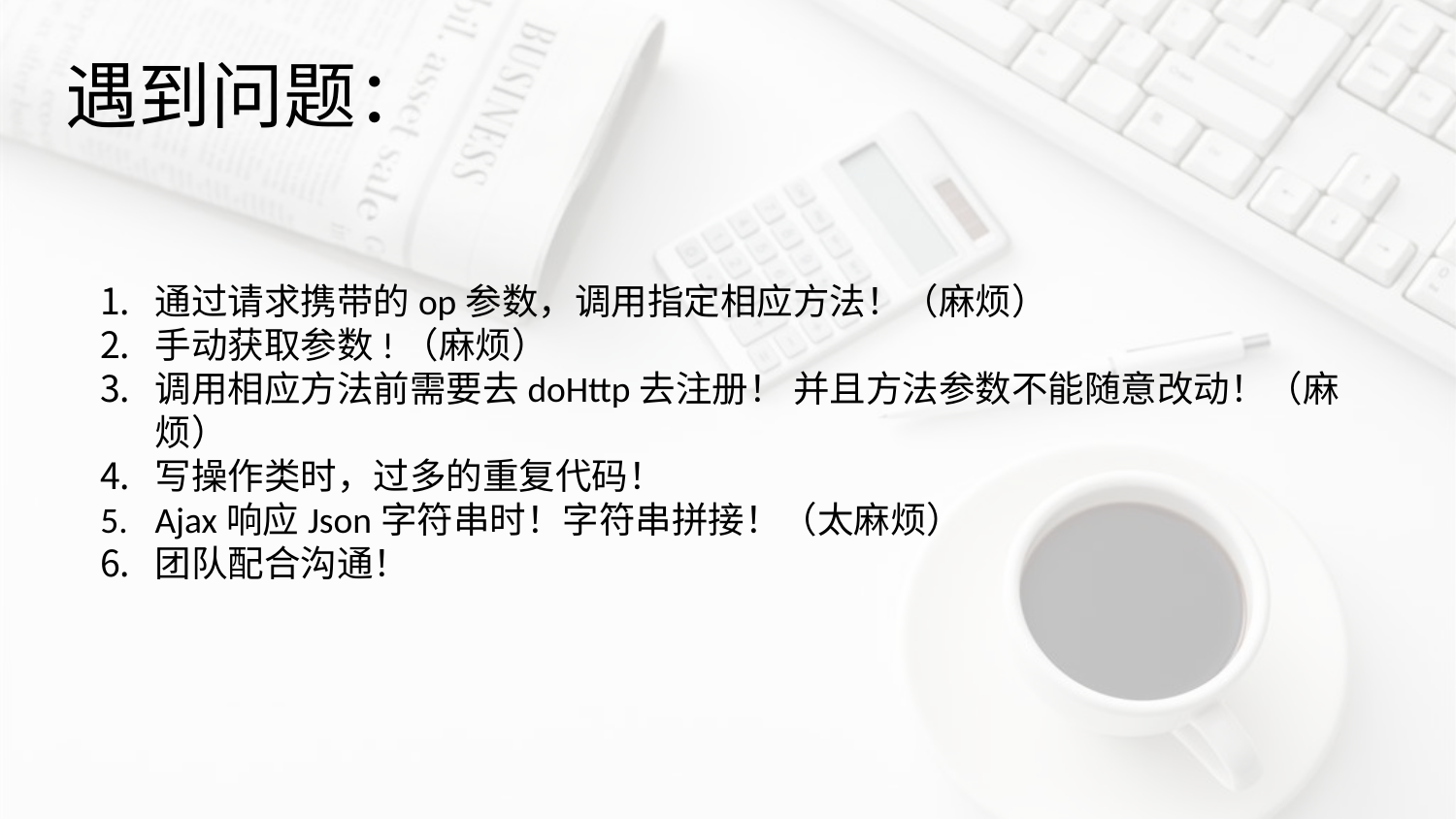

遇到问题：
通过请求携带的op参数，调用指定相应方法！（麻烦）
手动获取参数!（麻烦）
调用相应方法前需要去doHttp去注册！ 并且方法参数不能随意改动！（麻烦）
写操作类时，过多的重复代码！
Ajax响应Json字符串时！字符串拼接！（太麻烦）
团队配合沟通！